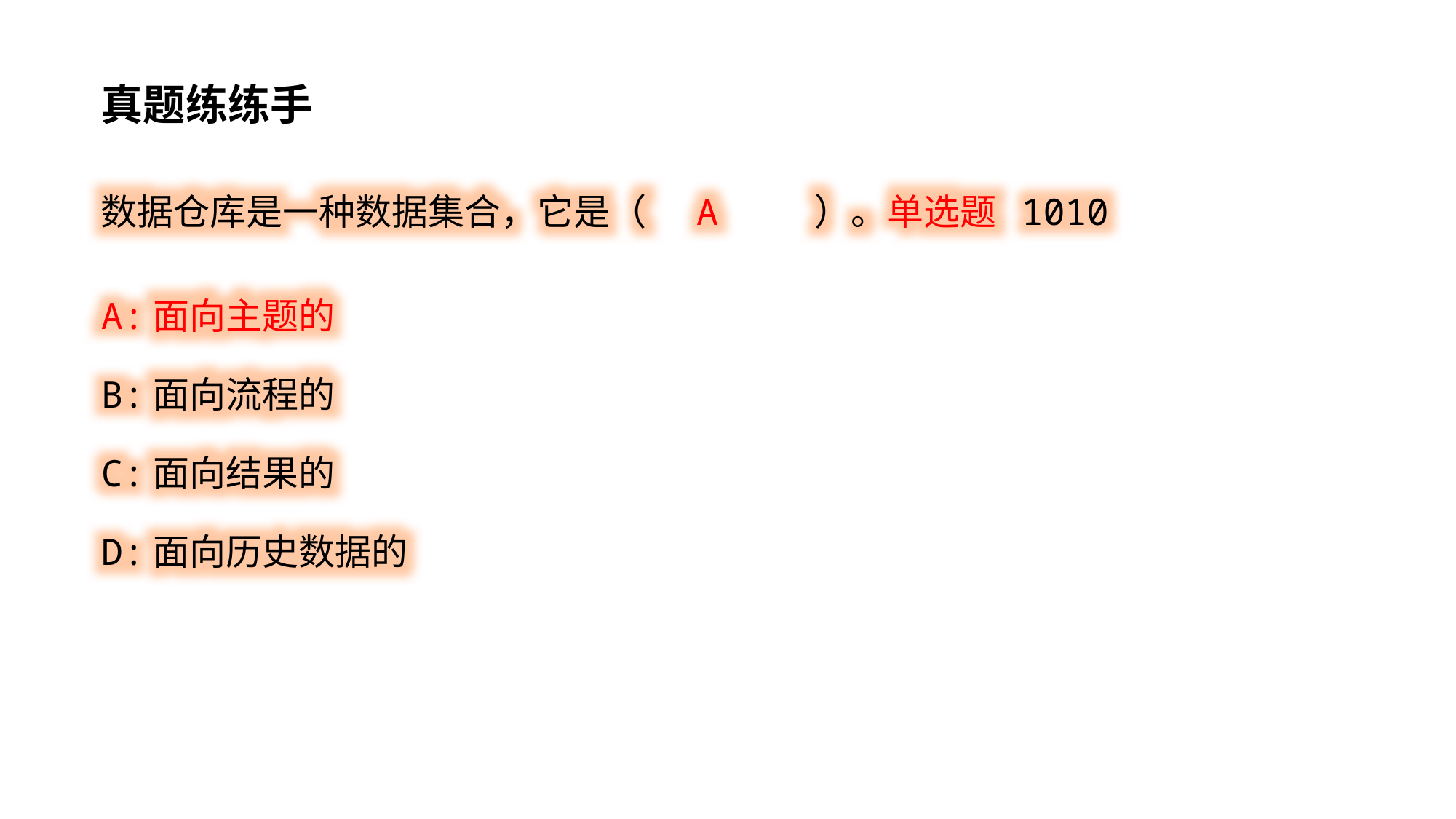

真题练练手
数据仓库是一种数据集合，它是（     A    ）。单选题  1010

A:面向主题的

B:面向流程的

C:面向结果的

D:面向历史数据的